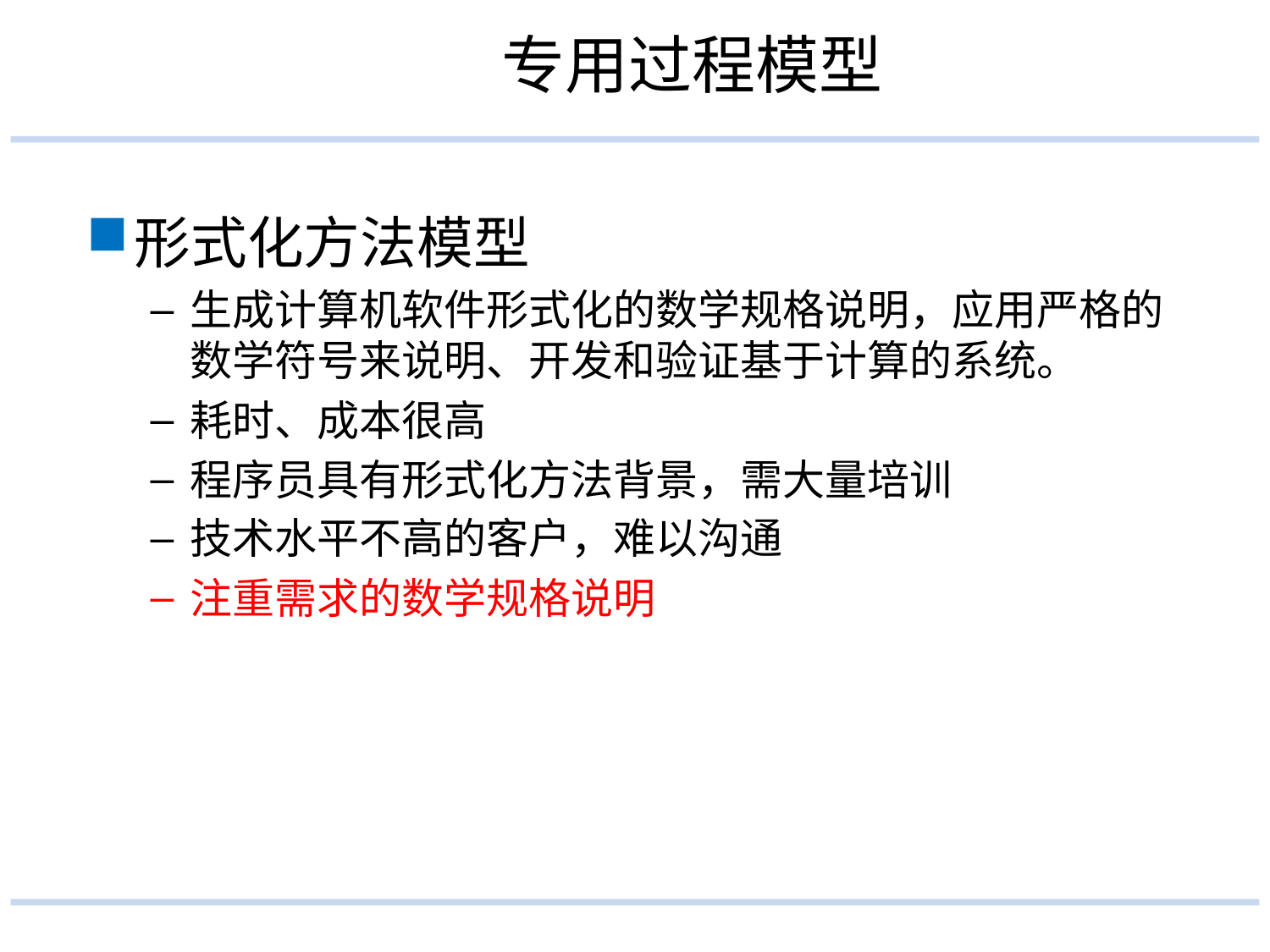

# 专用过程模型
形式化方法模型
生成计算机软件形式化的数学规格说明，应用严格的数学符号来说明、开发和验证基于计算的系统。
耗时、成本很高
程序员具有形式化方法背景，需大量培训
技术水平不高的客户，难以沟通
注重需求的数学规格说明

39